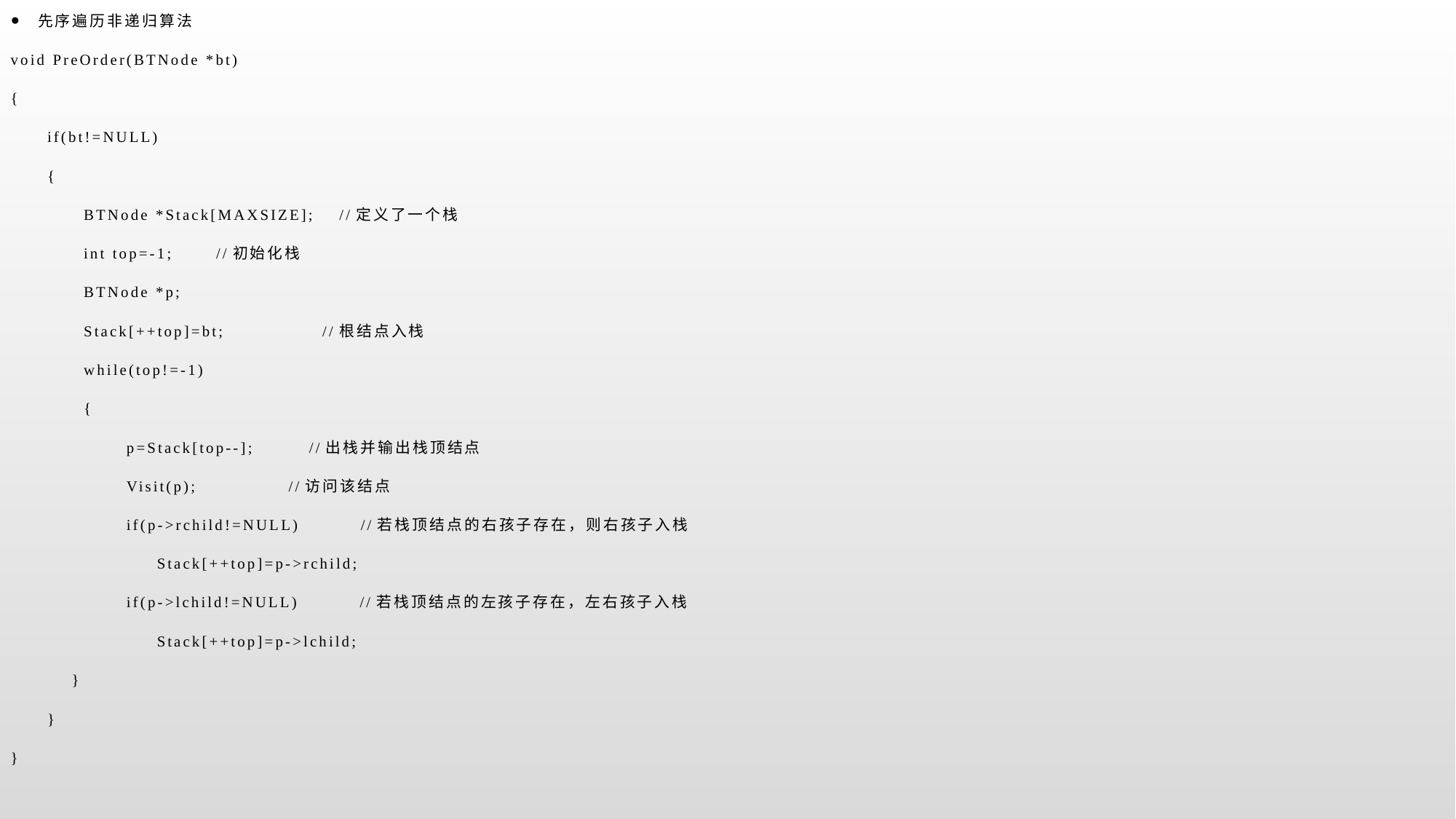

先序遍历非递归算法
void PreOrder(BTNode *bt)
{
      if(bt!=NULL)
      {
            BTNode *Stack[MAXSIZE];    //定义了一个栈
            int top=-1;       //初始化栈
            BTNode *p;
            Stack[++top]=bt;                //根结点入栈
            while(top!=-1)
            {
                   p=Stack[top--];         //出栈并输出栈顶结点
                   Visit(p);               //访问该结点
                   if(p->rchild!=NULL)          //若栈顶结点的右孩子存在，则右孩子入栈
                        Stack[++top]=p->rchild;
                   if(p->lchild!=NULL)          //若栈顶结点的左孩子存在，左右孩子入栈
                        Stack[++top]=p->lchild;
          }
      }
}